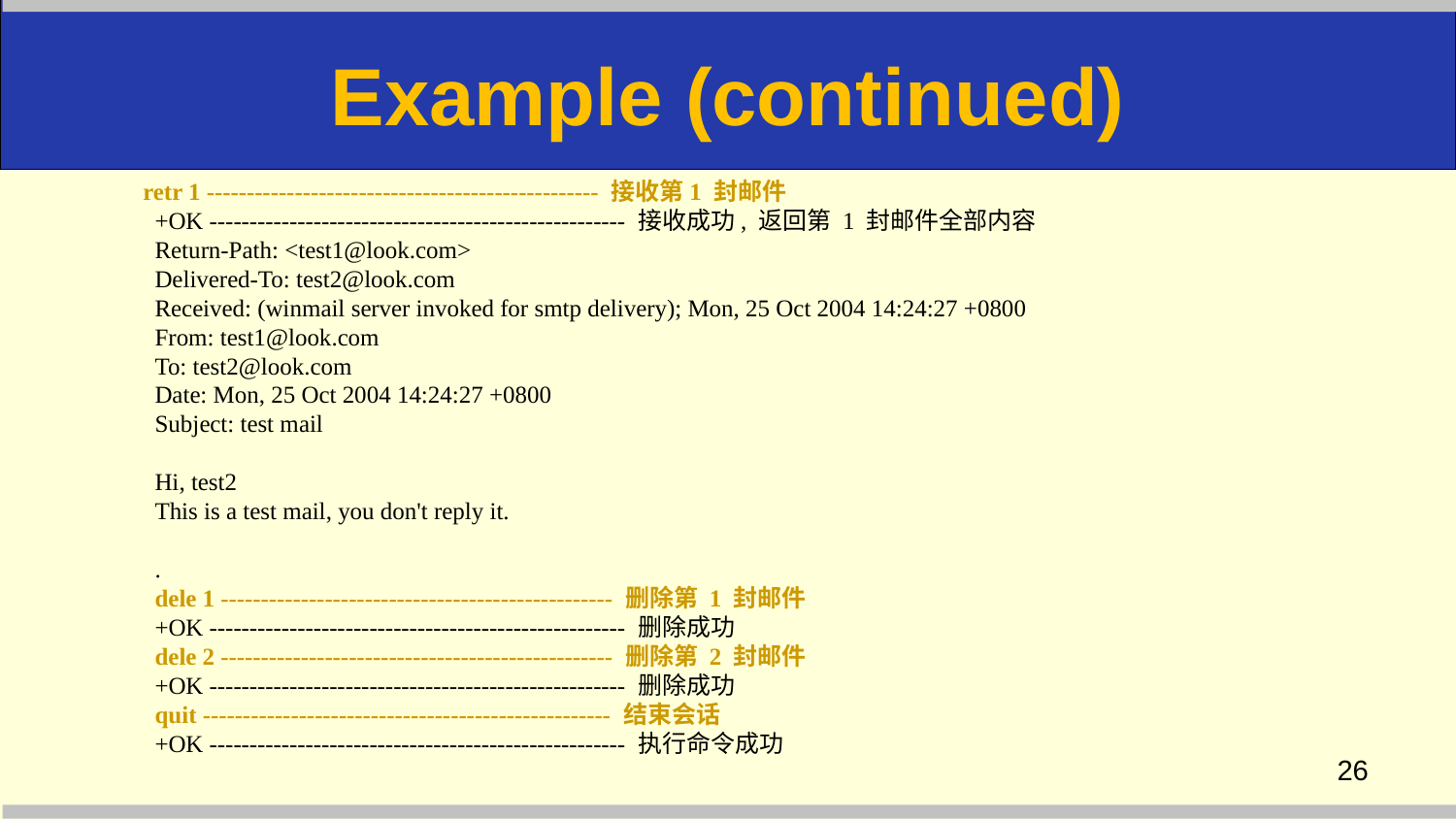

# Example (continued)
       retr 1 ------------------------------------------------- 接收第1 封邮件
+OK ---------------------------------------------------- 接收成功, 返回第 1 封邮件全部内容
Return-Path: <test1@look.com>
Delivered-To: test2@look.com
Received: (winmail server invoked for smtp delivery); Mon, 25 Oct 2004 14:24:27 +0800
From: test1@look.com
To: test2@look.com
Date: Mon, 25 Oct 2004 14:24:27 +0800
Subject: test mail
Hi, test2
This is a test mail, you don't reply it.
.
dele 1 ------------------------------------------------- 删除第 1 封邮件
+OK ---------------------------------------------------- 删除成功
dele 2 ------------------------------------------------- 删除第 2 封邮件
+OK ---------------------------------------------------- 删除成功
quit --------------------------------------------------- 结束会话
+OK ---------------------------------------------------- 执行命令成功
26